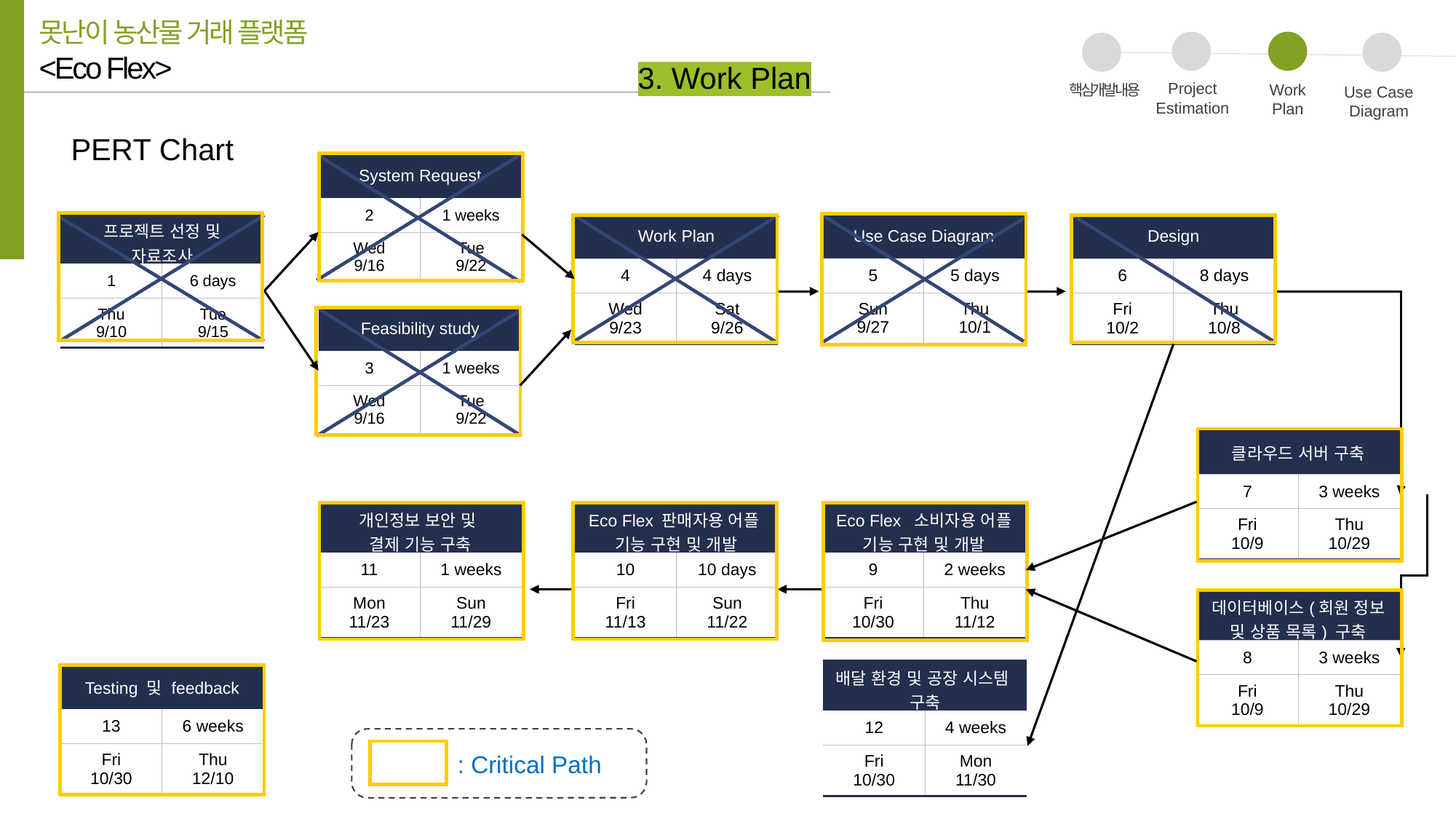

못난이 농산물 거래 플랫폼
<Eco Flex>

02

04
03
01
3. Work Plan
Project
Estimation
Work
Plan
핵심개발내용
Use Case
Diagram
PERT Chart

| System Request |  |
| --- | --- |
| 2 | 1 weeks |
| Wed 9/16 | Tue 9/22 |

| 프로젝트 선정 및 자료조사 |  |
| --- | --- |
| 1 | 6 days |
| Thu 9/10 | Tue 9/15 |

| Use Case Diagram |  |
| --- | --- |
| 5 | 5 days |
| Sun 9/27 | Thu 10/1 |
| Work Plan |  |
| --- | --- |
| 4 | 4 days |
| Wed 9/23 | Sat 9/26 |
| Design |  |
| --- | --- |
| 6 | 8 days |
| Fri 10/2 | Thu 10/8 |

| Feasibility study |  |
| --- | --- |
| 3 | 1 weeks |
| Wed 9/16 | Tue 9/22 |

| 클라우드 서버 구축 |  |
| --- | --- |
| 7 | 3 weeks |
| Fri 10/9 | Thu 10/29 |
| 개인정보 보안 및 결제 기능 구축 |  |
| --- | --- |
| 11 | 1 weeks |
| Mon 11/23 | Sun 11/29 |
| Eco Flex 판매자용 어플 기능 구현 및 개발 |  |
| --- | --- |
| 10 | 10 days |
| Fri 11/13 | Sun 11/22 |
| Eco Flex 소비자용 어플 기능 구현 및 개발 |  |
| --- | --- |
| 9 | 2 weeks |
| Fri 10/30 | Thu 11/12 |

| 데이터베이스(회원 정보 및 상품 목록) 구축 |  |
| --- | --- |
| 8 | 3 weeks |
| Fri 10/9 | Thu 10/29 |

| 배달 환경 및 공장 시스템 구축 |  |
| --- | --- |
| 12 | 4 weeks |
| Fri 10/30 | Mon 11/30 |
| Testing 및 feedback |  |
| --- | --- |
| 13 | 6 weeks |
| Fri 10/30 | Thu 12/10 |

: Critical Path